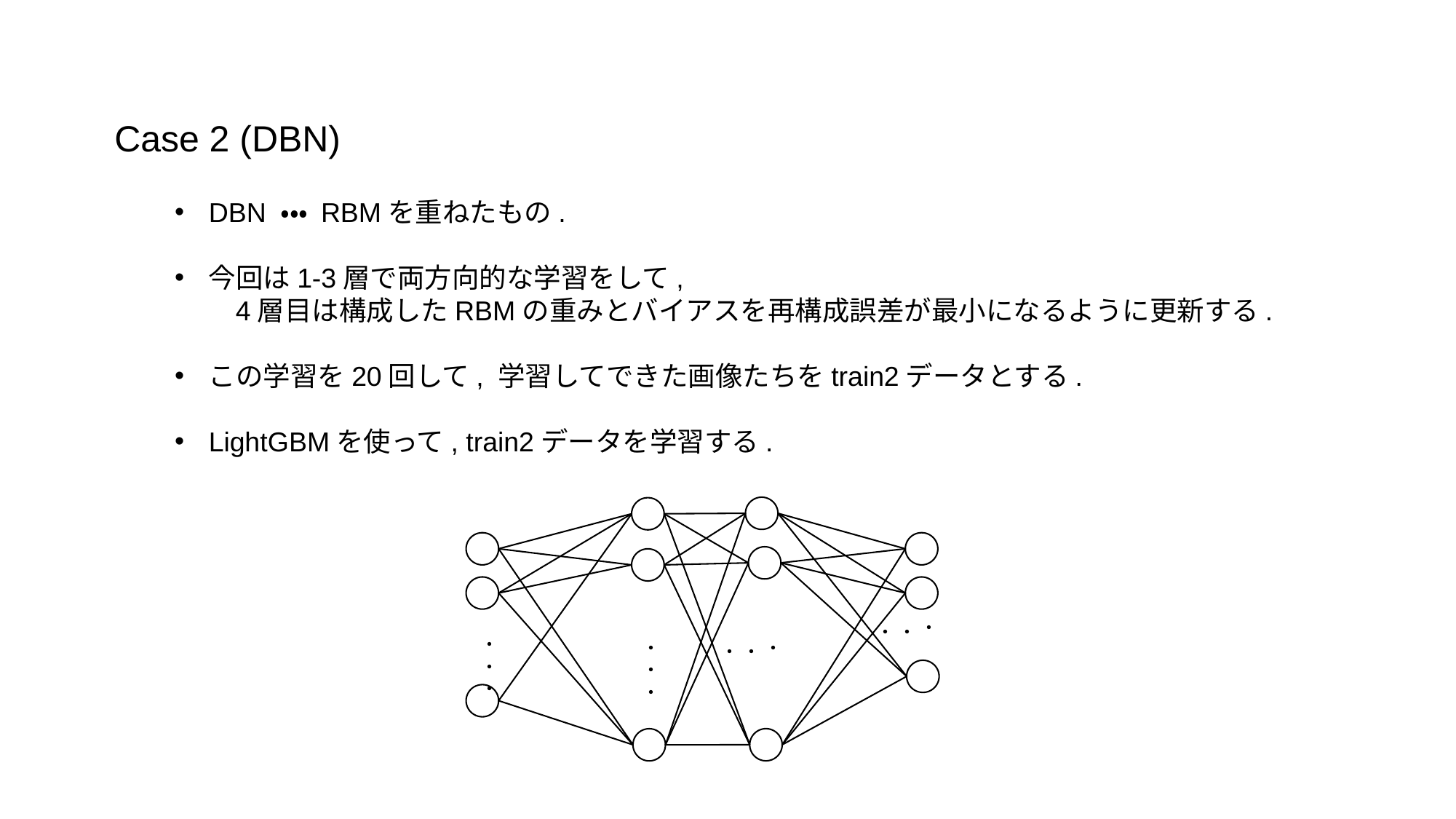

Case 2 (DBN)
DBN ・・・ RBMを重ねたもの.

今回は1-3層で両方向的な学習をして,
　　4層目は構成したRBMの重みとバイアスを再構成誤差が最小になるように更新する.

この学習を20回して, 学習してできた画像たちをtrain2データとする.

LightGBMを使って, train2データを学習する.

・ ・ ・

・ ・ ・

・ ・ ・

・ ・ ・